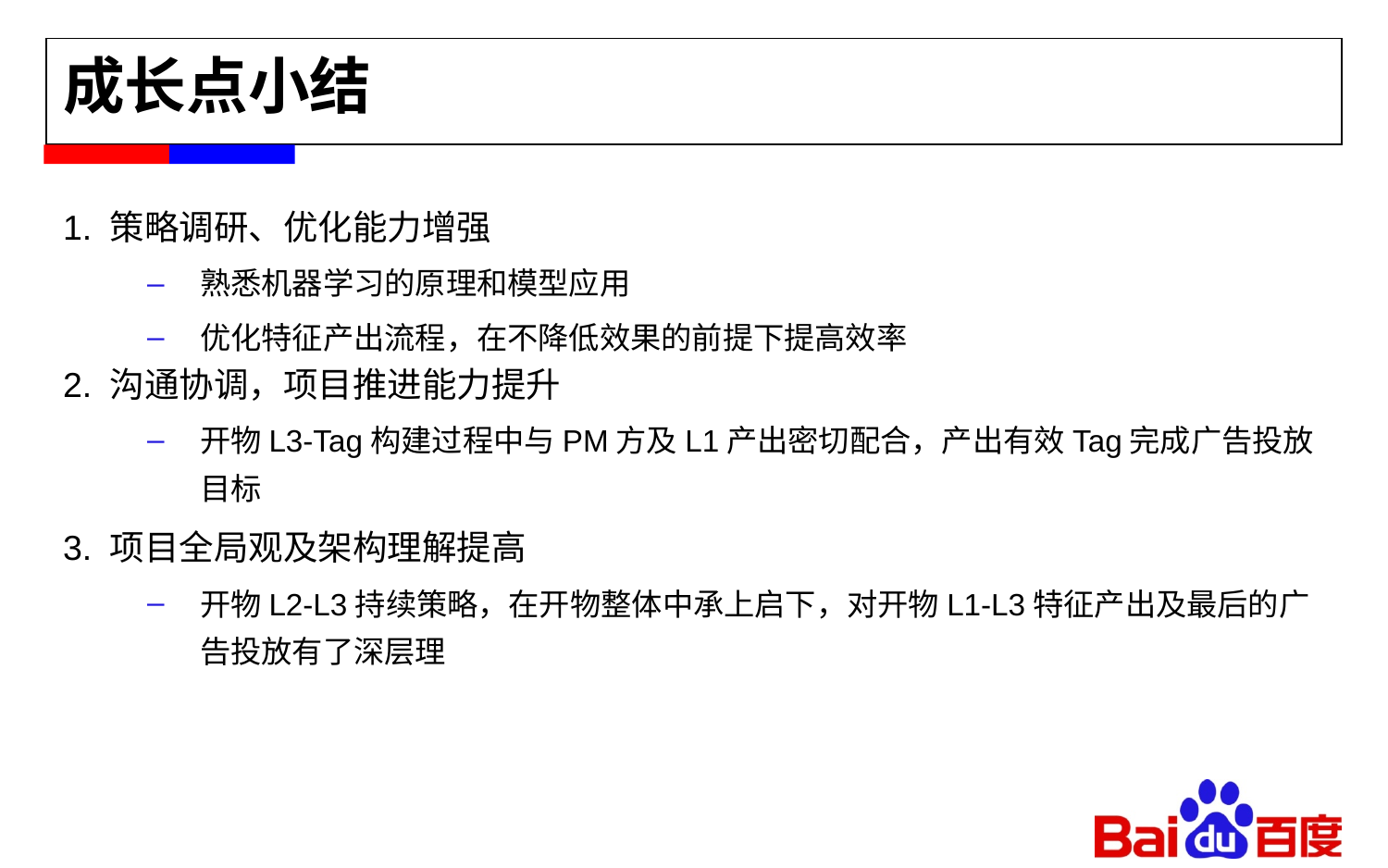

成长点小结
1. 策略调研、优化能力增强
熟悉机器学习的原理和模型应用
优化特征产出流程，在不降低效果的前提下提高效率
2. 沟通协调，项目推进能力提升
开物L3-Tag构建过程中与PM方及L1产出密切配合，产出有效Tag完成广告投放目标
3. 项目全局观及架构理解提高
开物L2-L3持续策略，在开物整体中承上启下，对开物L1-L3特征产出及最后的广告投放有了深层理